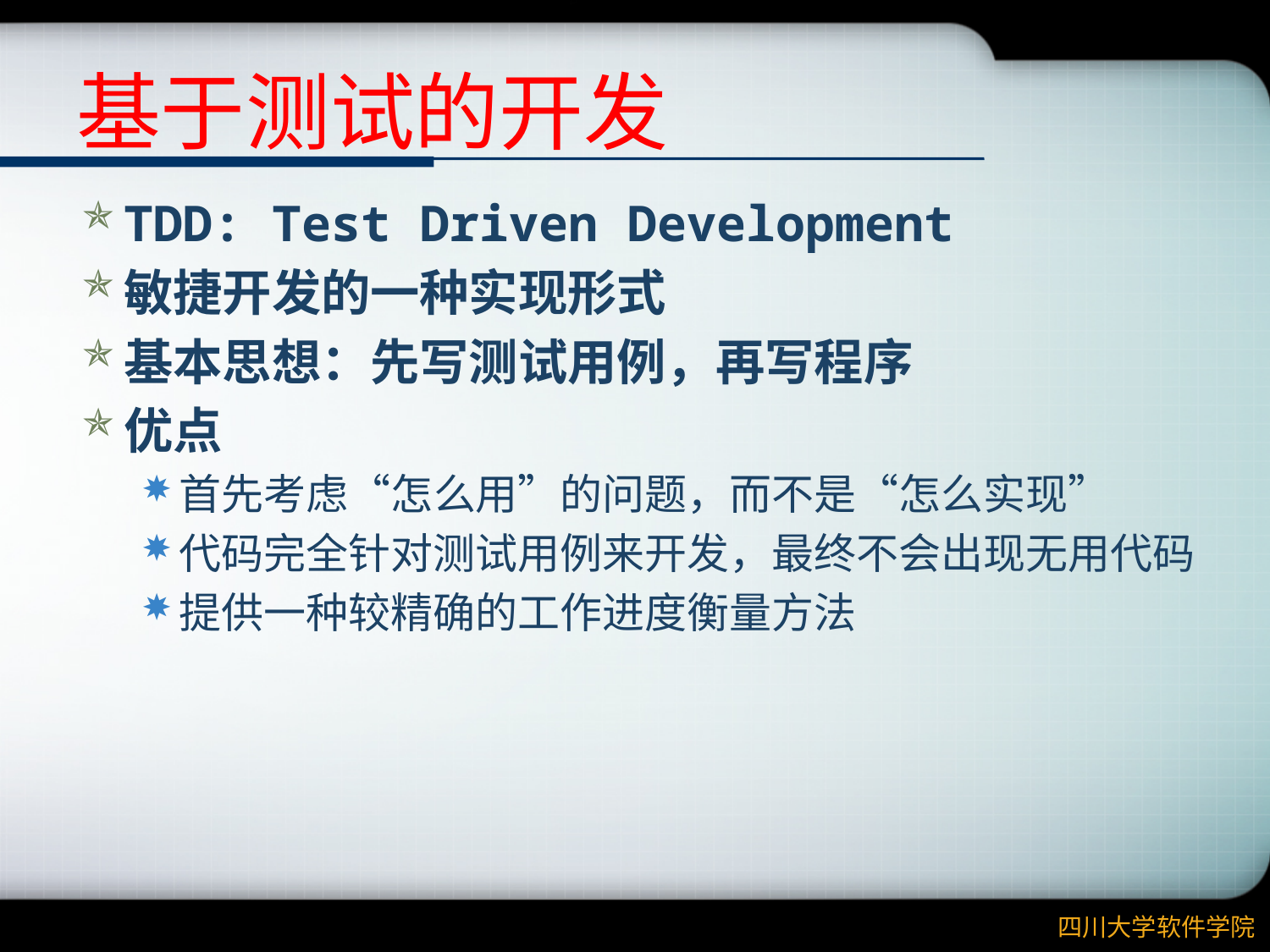

# 基于测试的开发
TDD: Test Driven Development
敏捷开发的一种实现形式
基本思想：先写测试用例，再写程序
优点
首先考虑“怎么用”的问题，而不是“怎么实现”
代码完全针对测试用例来开发，最终不会出现无用代码
提供一种较精确的工作进度衡量方法